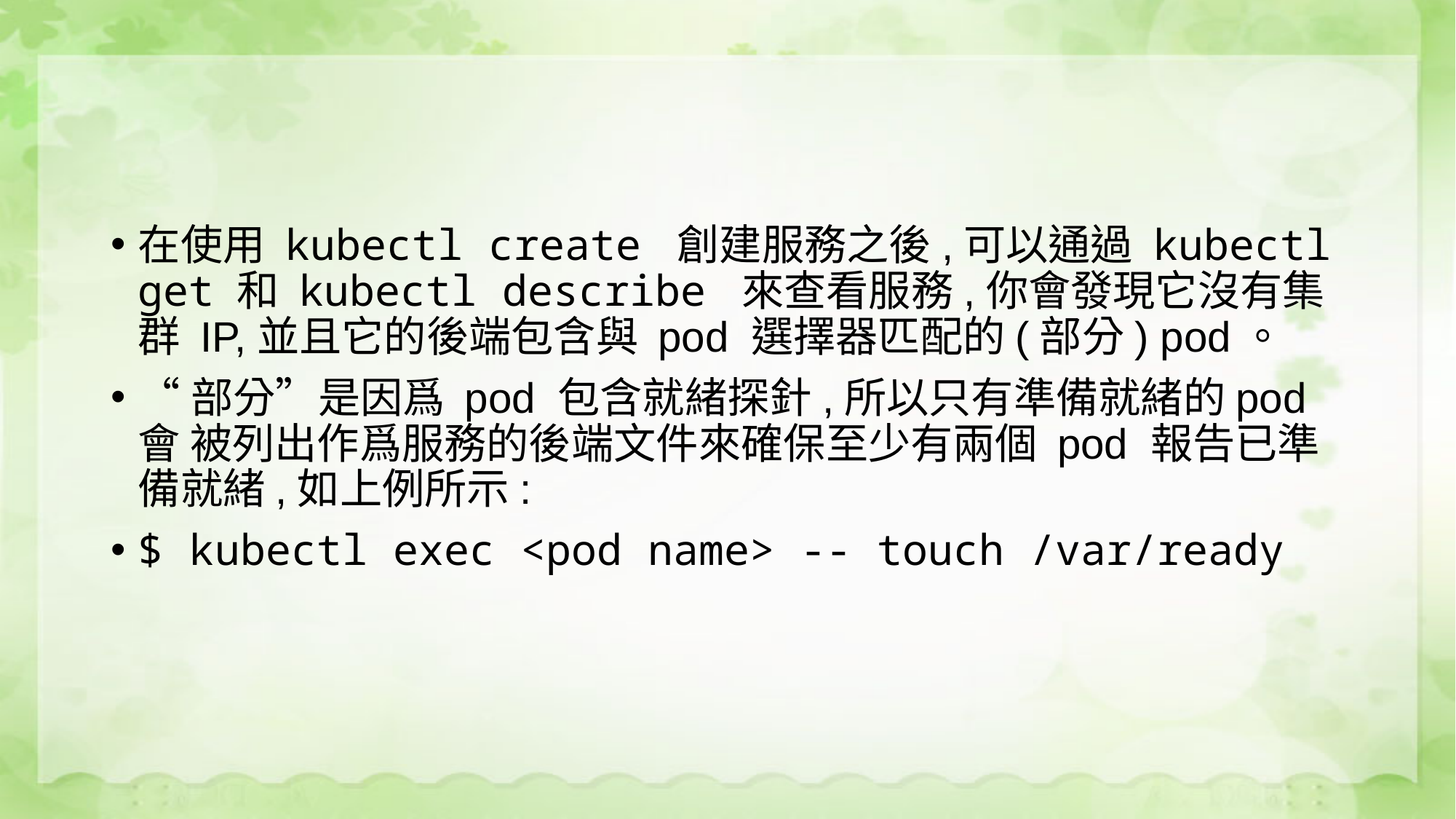

#
在使用 kubectl create 創建服務之後,可以通過 kubectl get 和 kubectl describe 來查看服務,你會發現它沒有集群 IP,並且它的後端包含與 pod 選擇器匹配的(部分) pod。
“部分”是因爲 pod 包含就緒探針,所以只有準備就緒的pod 會 被列出作爲服務的後端文件來確保至少有兩個 pod 報告已準備就緒,如上例所示:
$ kubectl exec <pod name> -- touch /var/ready